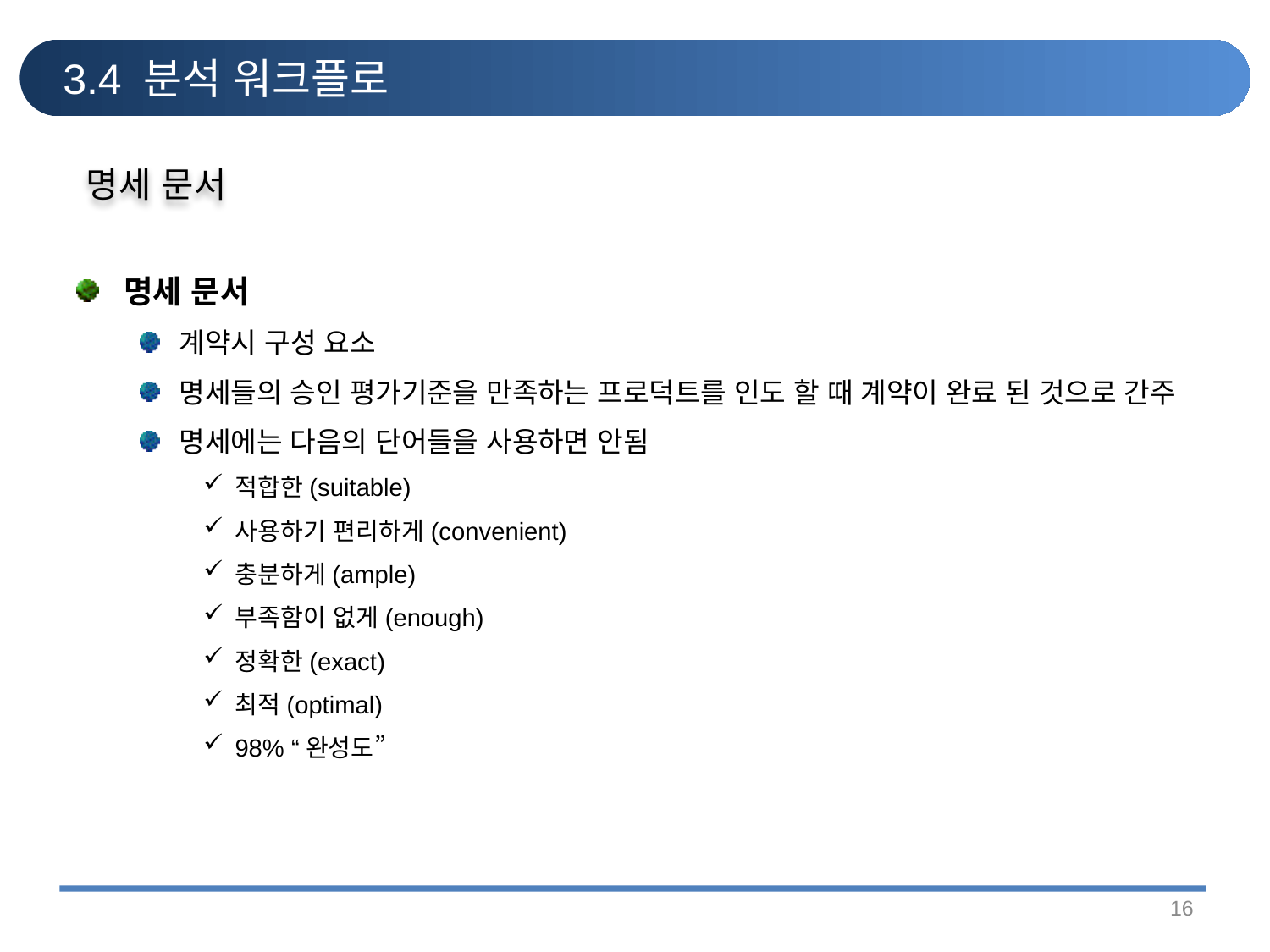

# 3.4 분석 워크플로
명세 문서
명세 문서
계약시 구성 요소
명세들의 승인 평가기준을 만족하는 프로덕트를 인도 할 때 계약이 완료 된 것으로 간주
명세에는 다음의 단어들을 사용하면 안됨
적합한(suitable)
사용하기 편리하게(convenient)
충분하게(ample)
부족함이 없게(enough)
정확한(exact)
최적(optimal)
98% “완성도”
16